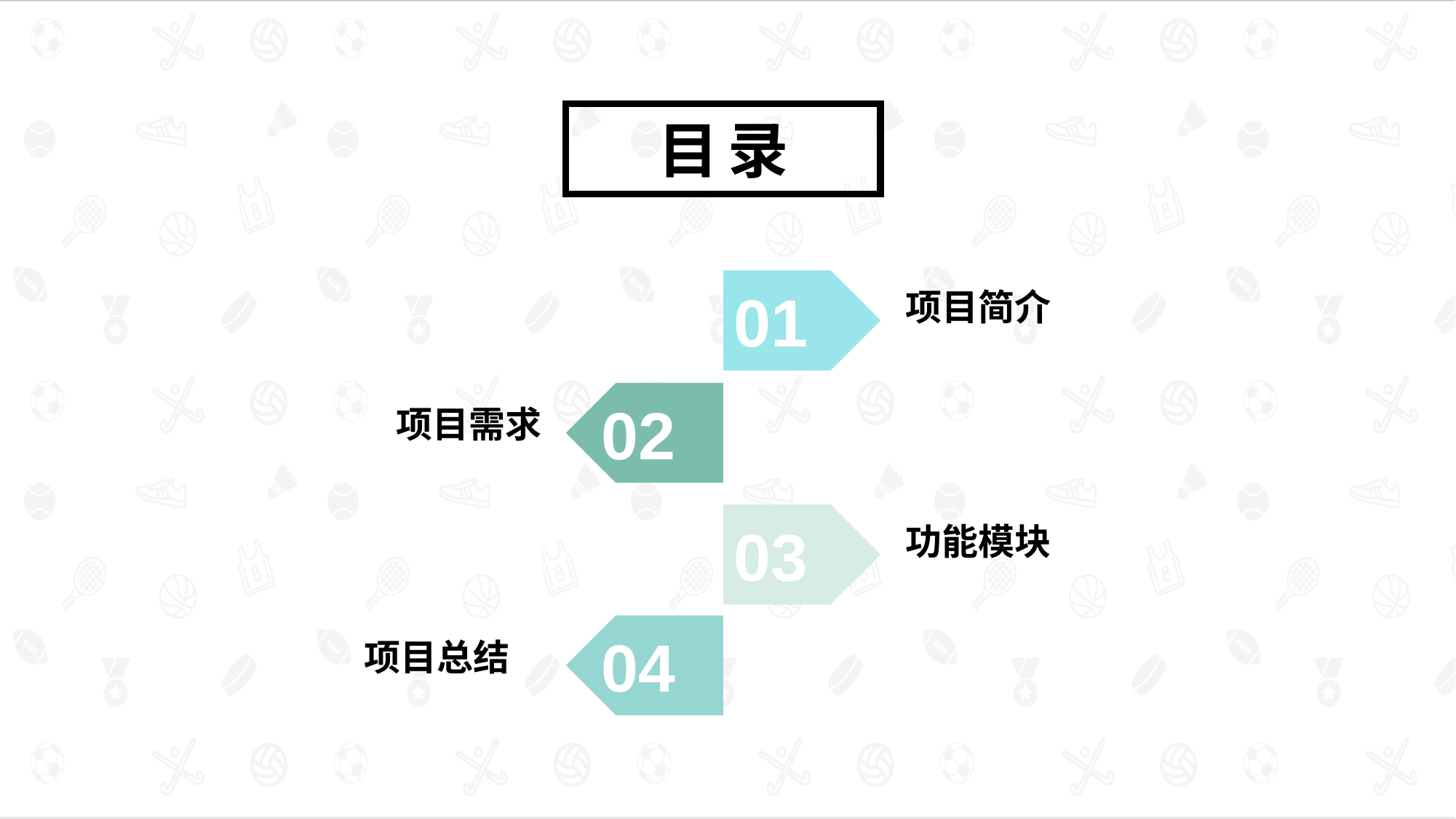

目录
01
项目简介

02
     项目需求

03
功能模块

04
                     项目总结